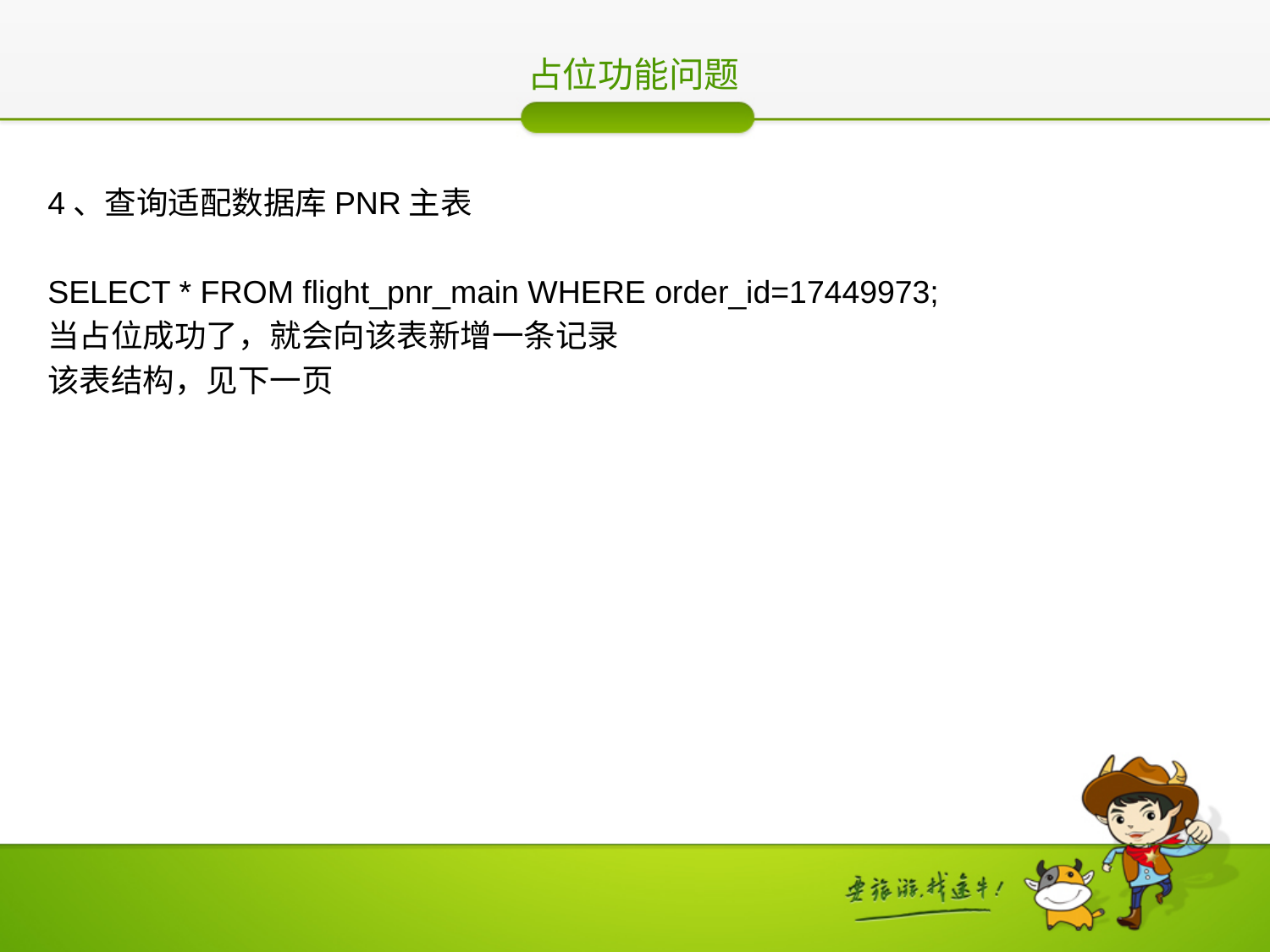

占位功能问题
4、查询适配数据库PNR主表

SELECT * FROM flight_pnr_main WHERE order_id=17449973;
当占位成功了，就会向该表新增一条记录
该表结构，见下一页